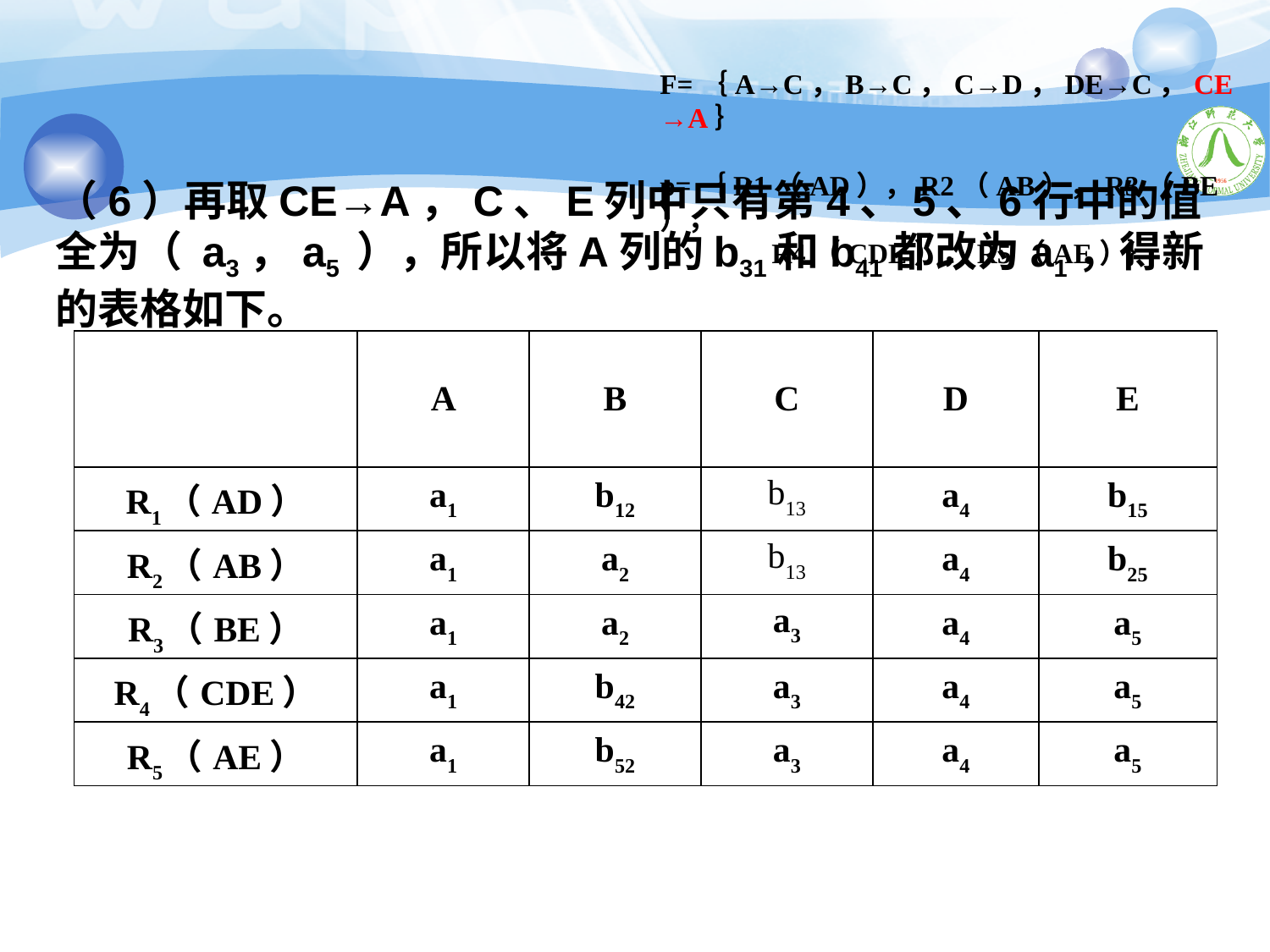

F=｛A→C，B→C，C→D，DE→C，CE→A｝
 p=｛R1（AD），R2（AB），R3（BE），
                R4（CDE），R5（AE）｝
（6）再取CE→A，C、E列中只有第4、5、6行中的值全为（ a3，a5 ），所以将A列的b31和b41都改为a1，得新的表格如下。
|  | A | B | C | D | E |
| --- | --- | --- | --- | --- | --- |
| R1（AD） | a1 | b12 | b13 | a4 | b15 |
| R2（AB） | a1 | a2 | b13 | a4 | b25 |
| R3（BE） | a1 | a2 | a3 | a4 | a5 |
| R4（CDE） | a1 | b42 | a3 | a4 | a5 |
| R5（AE） | a1 | b52 | a3 | a4 | a5 |